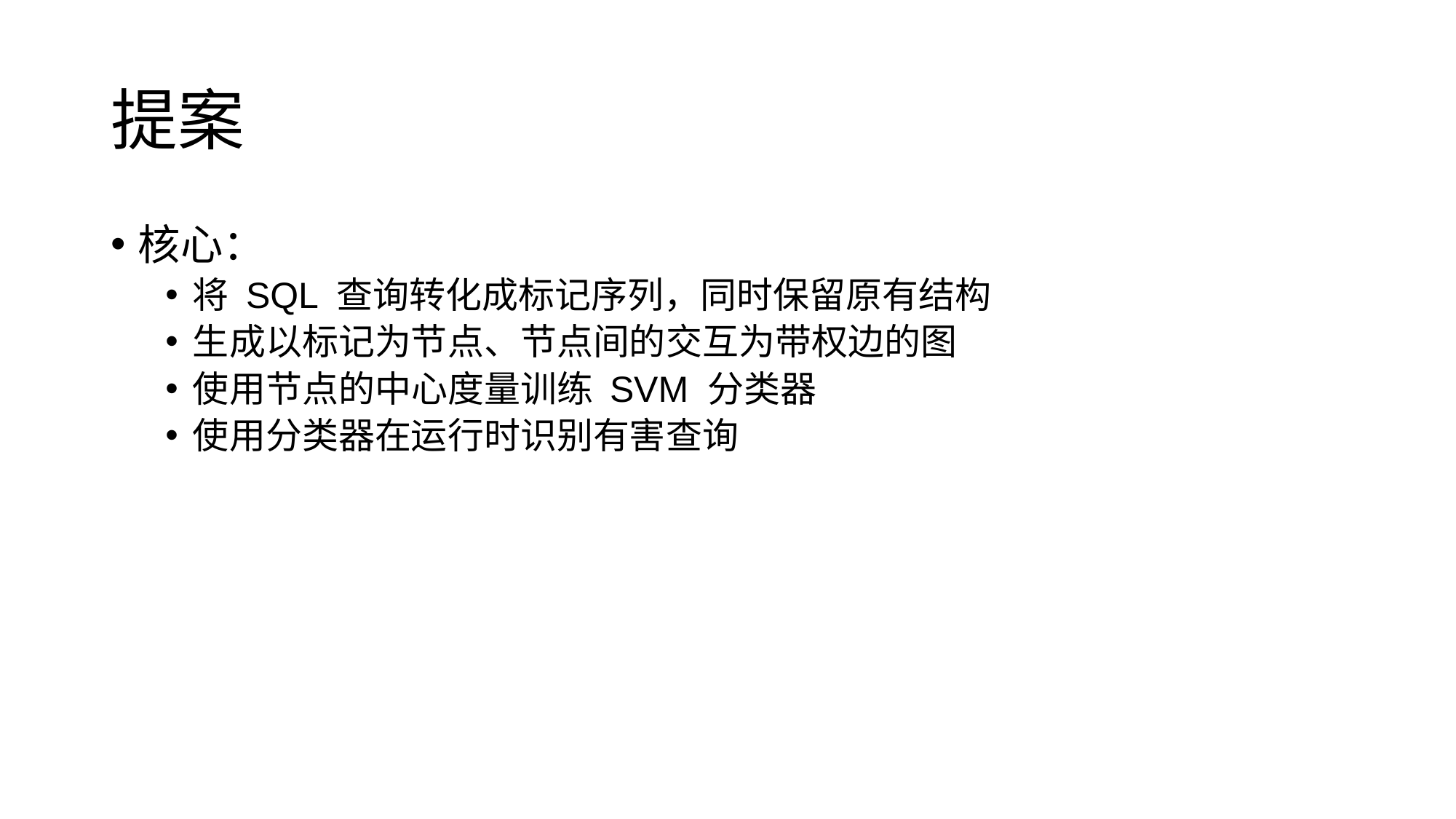

# 提案
核心：
将 SQL 查询转化成标记序列，同时保留原有结构
生成以标记为节点、节点间的交互为带权边的图
使用节点的中心度量训练 SVM 分类器
使用分类器在运行时识别有害查询